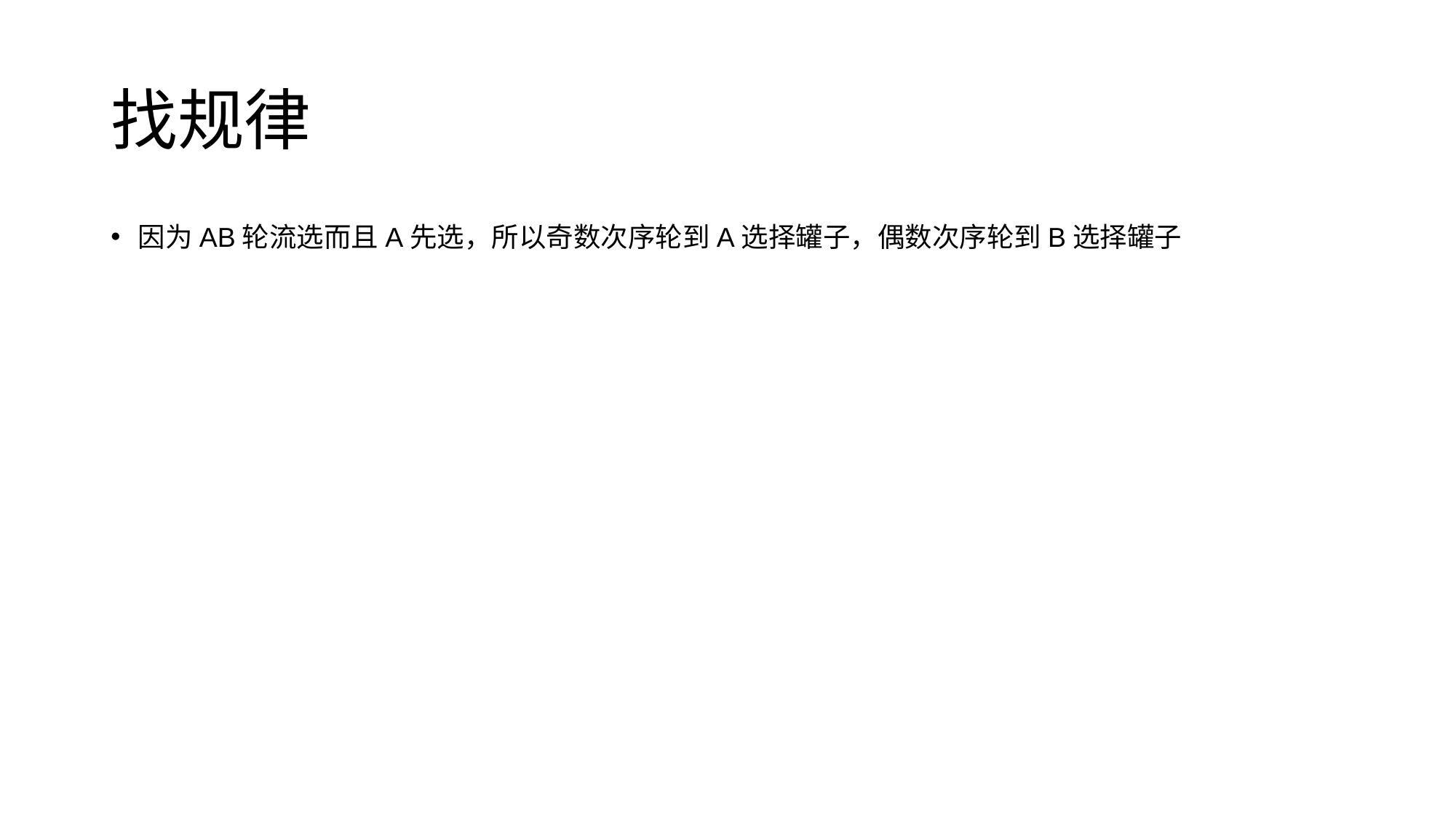

# 找规律
因为AB轮流选而且A先选，所以奇数次序轮到A选择罐子，偶数次序轮到B选择罐子